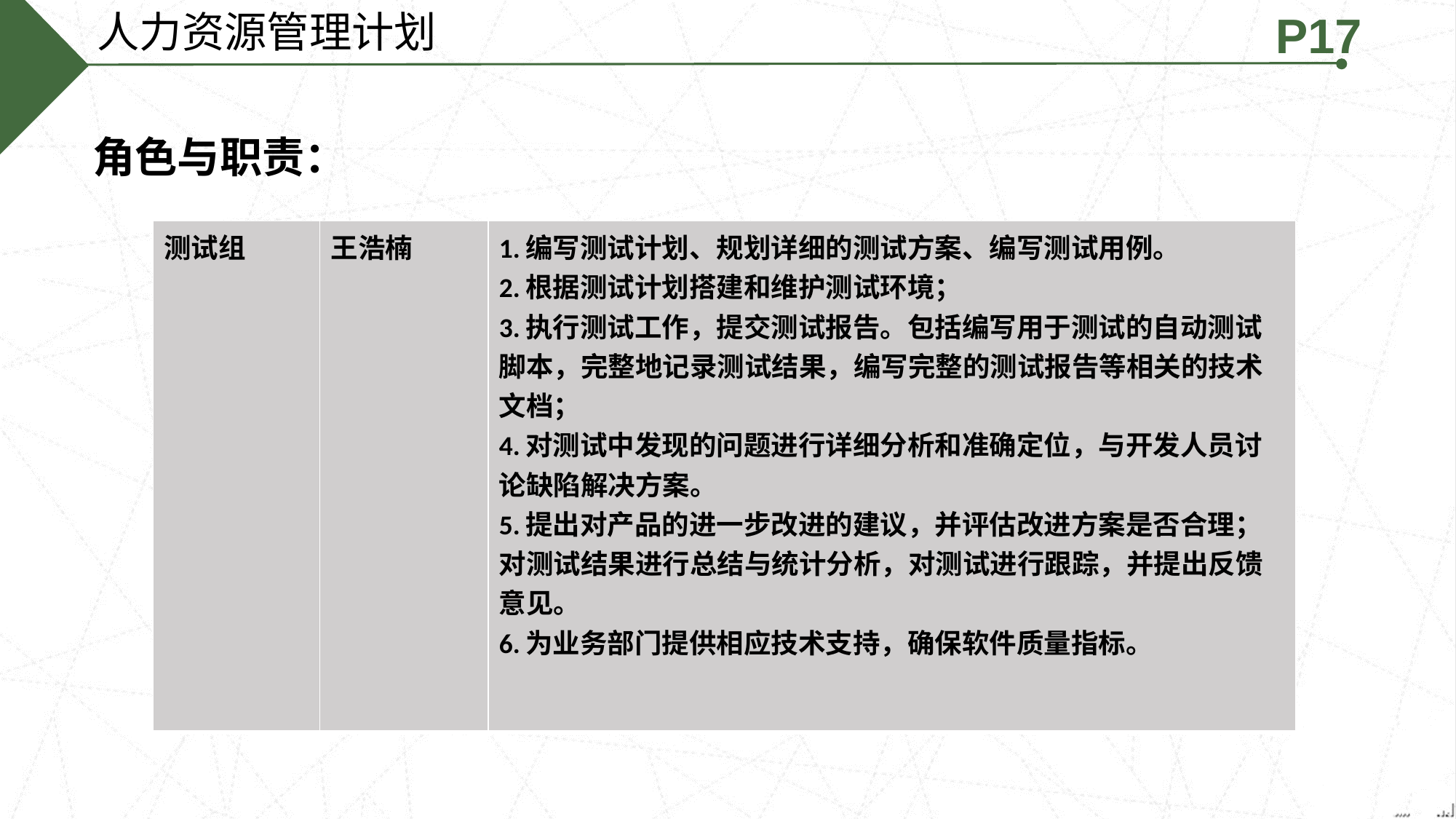

人力资源管理计划
P17

 角色与职责：

| 测试组 | 王浩楠 | 1.编写测试计划、规划详细的测试方案、编写测试用例。 2.根据测试计划搭建和维护测试环境； 3.执行测试工作，提交测试报告。包括编写用于测试的自动测试脚本，完整地记录测试结果，编写完整的测试报告等相关的技术文档； 4.对测试中发现的问题进行详细分析和准确定位，与开发人员讨论缺陷解决方案。 5.提出对产品的进一步改进的建议，并评估改进方案是否合理；对测试结果进行总结与统计分析，对测试进行跟踪，并提出反馈意见。 6.为业务部门提供相应技术支持，确保软件质量指标。 |
| --- | --- | --- |